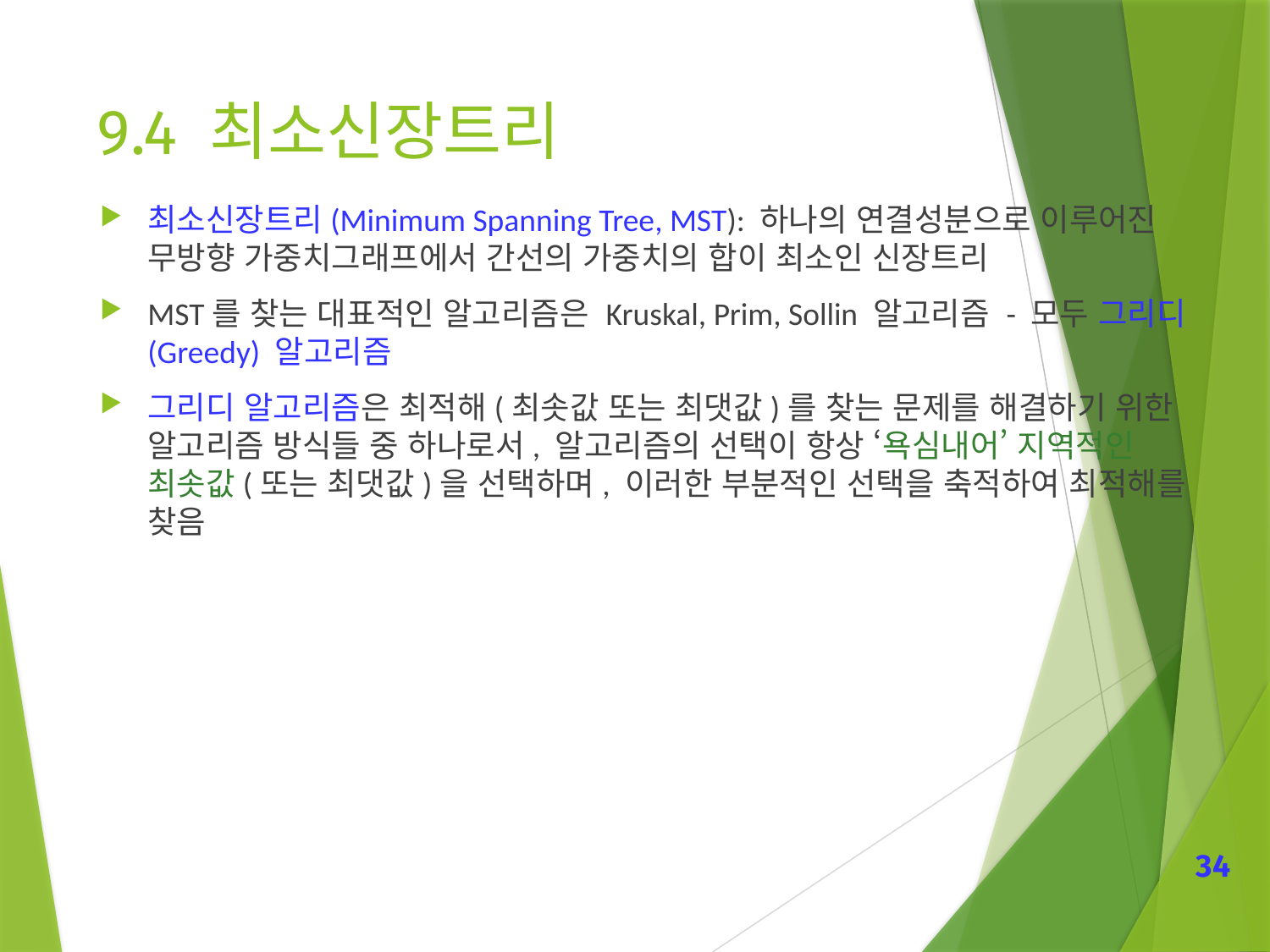

# 9.4 최소신장트리
최소신장트리(Minimum Spanning Tree, MST): 하나의 연결성분으로 이루어진 무방향 가중치그래프에서 간선의 가중치의 합이 최소인 신장트리
MST를 찾는 대표적인 알고리즘은 Kruskal, Prim, Sollin 알고리즘 - 모두 그리디 (Greedy) 알고리즘
그리디 알고리즘은 최적해(최솟값 또는 최댓값)를 찾는 문제를 해결하기 위한 알고리즘 방식들 중 하나로서, 알고리즘의 선택이 항상 ‘욕심내어’ 지역적인 최솟값(또는 최댓값)을 선택하며, 이러한 부분적인 선택을 축적하여 최적해를 찾음
34